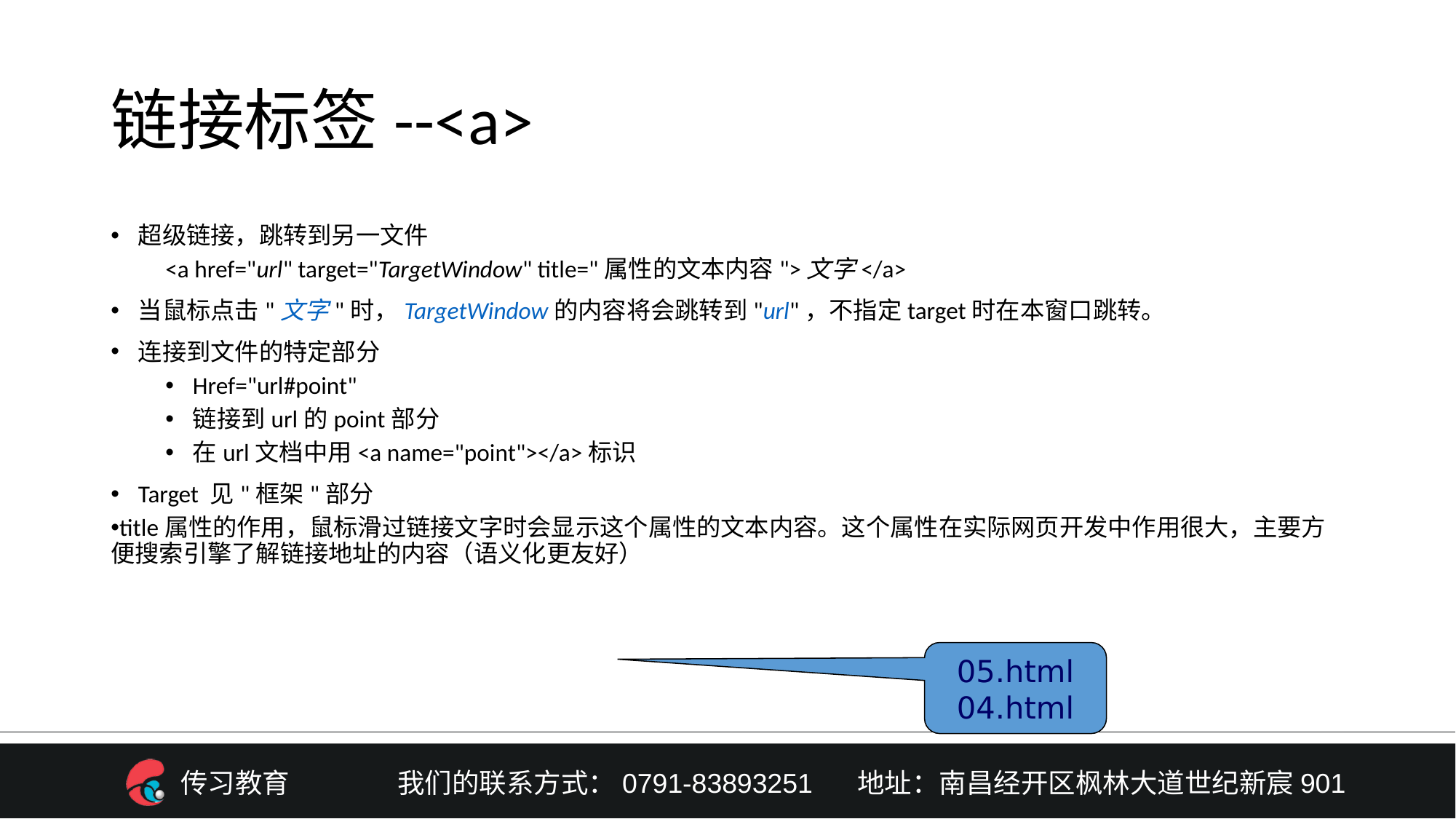

# 链接标签--<a>
超级链接，跳转到另一文件
<a href="url" target="TargetWindow" title="属性的文本内容">文字</a>
当鼠标点击"文字"时，TargetWindow的内容将会跳转到"url"，不指定target时在本窗口跳转。
连接到文件的特定部分
Href="url#point"
链接到url的point部分
在url文档中用<a name="point"></a>标识
Target 见"框架"部分
title属性的作用，鼠标滑过链接文字时会显示这个属性的文本内容。这个属性在实际网页开发中作用很大，主要方便搜索引擎了解链接地址的内容（语义化更友好）

05.html
04.html